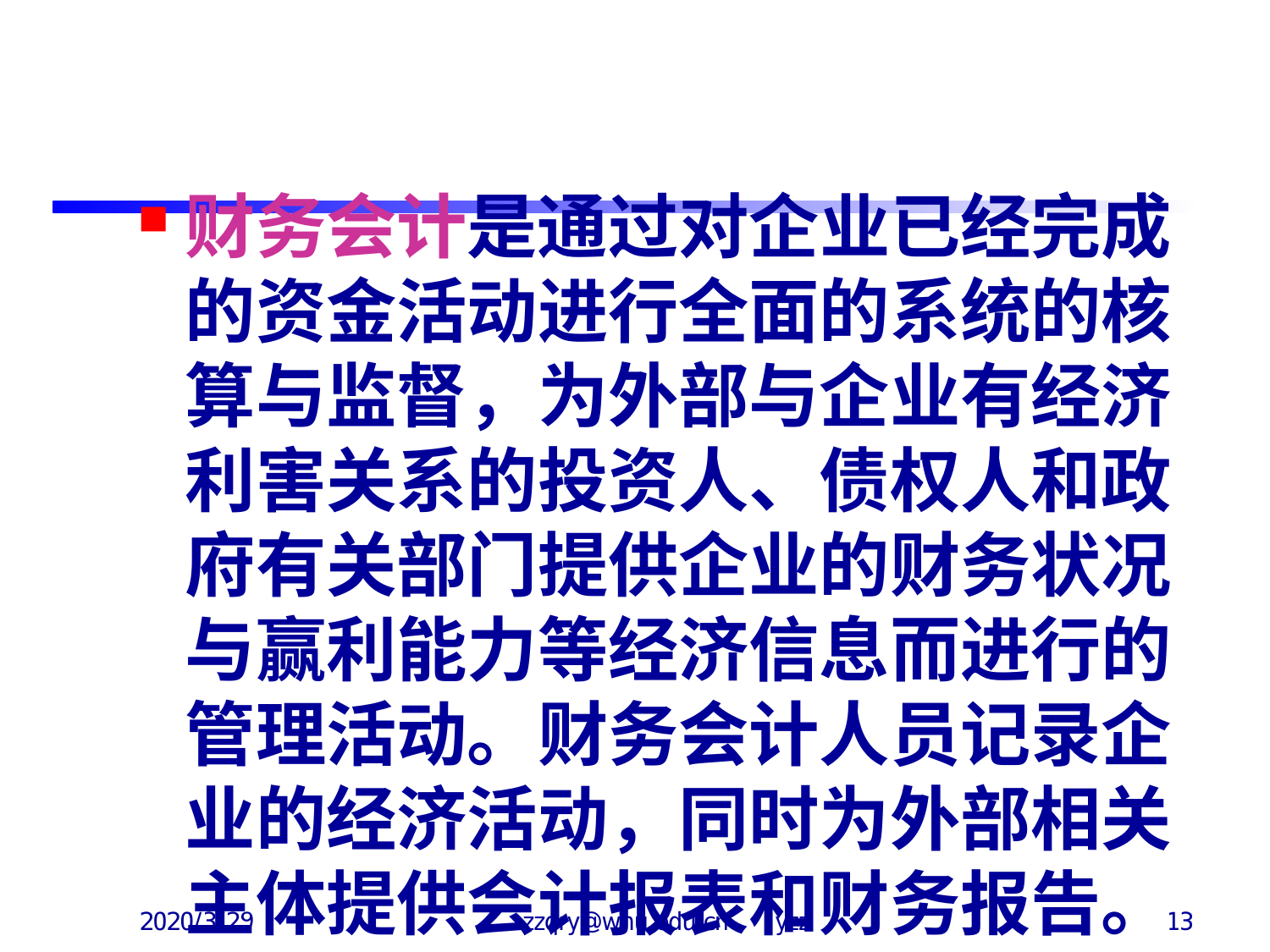

财务会计是通过对企业已经完成的资金活动进行全面的系统的核算与监督，为外部与企业有经济利害关系的投资人、债权人和政府有关部门提供企业的财务状况与赢利能力等经济信息而进行的管理活动。财务会计人员记录企业的经济活动，同时为外部相关主体提供会计报表和财务报告。
2020/3/29
zzqry@whu,edu.cn      yzz
13